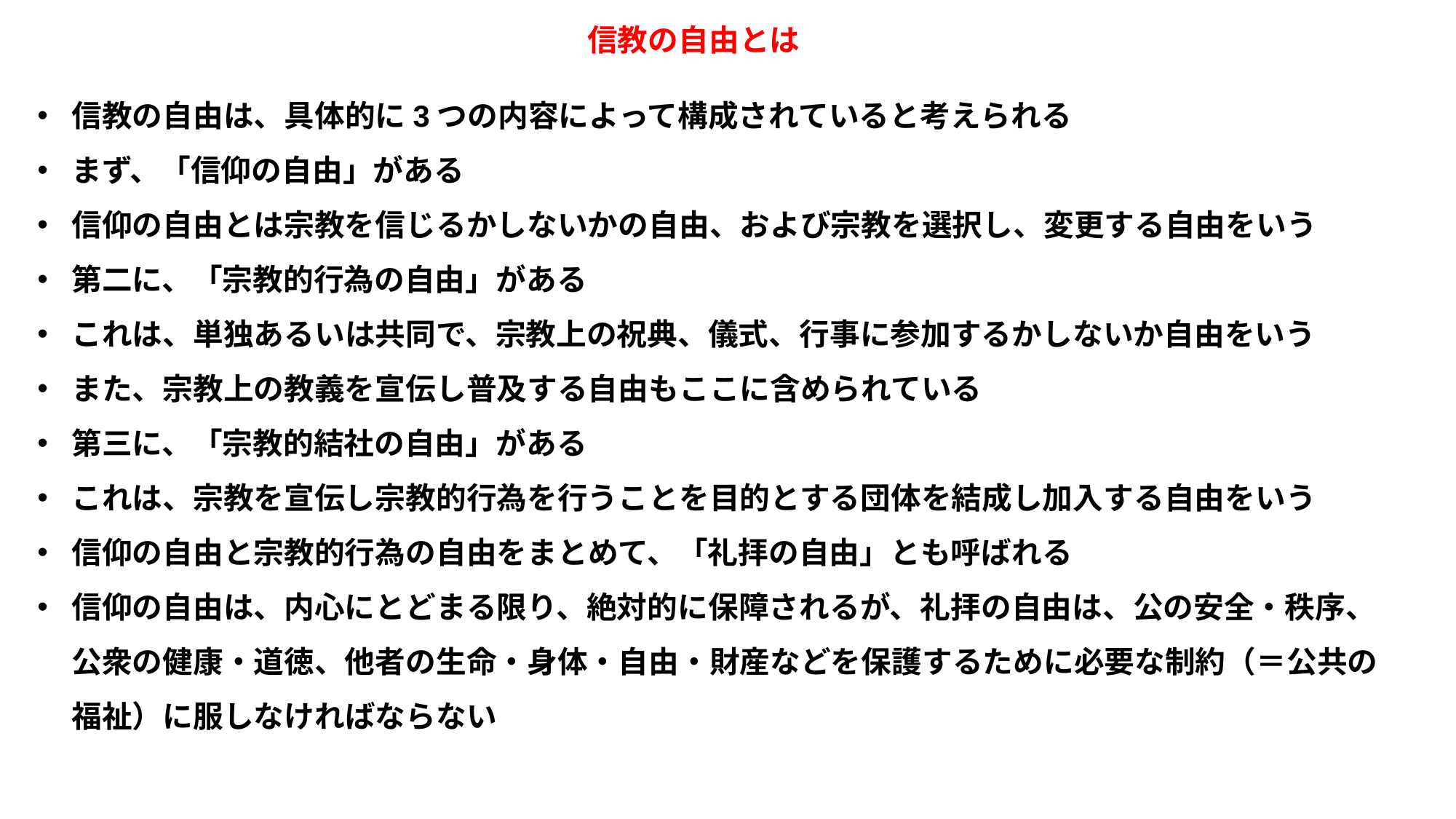

信教の自由とは
信教の自由は、具体的に3つの内容によって構成されていると考えられる
まず、「信仰の自由」がある
信仰の自由とは宗教を信じるかしないかの自由、および宗教を選択し、変更する自由をいう
第二に、「宗教的行為の自由」がある
これは、単独あるいは共同で、宗教上の祝典、儀式、行事に参加するかしないか自由をいう
また、宗教上の教義を宣伝し普及する自由もここに含められている
第三に、「宗教的結社の自由」がある
これは、宗教を宣伝し宗教的行為を行うことを目的とする団体を結成し加入する自由をいう
信仰の自由と宗教的行為の自由をまとめて、「礼拝の自由」とも呼ばれる
信仰の自由は、内心にとどまる限り、絶対的に保障されるが、礼拝の自由は、公の安全・秩序、公衆の健康・道徳、他者の生命・身体・自由・財産などを保護するために必要な制約（＝公共の福祉）に服しなければならない